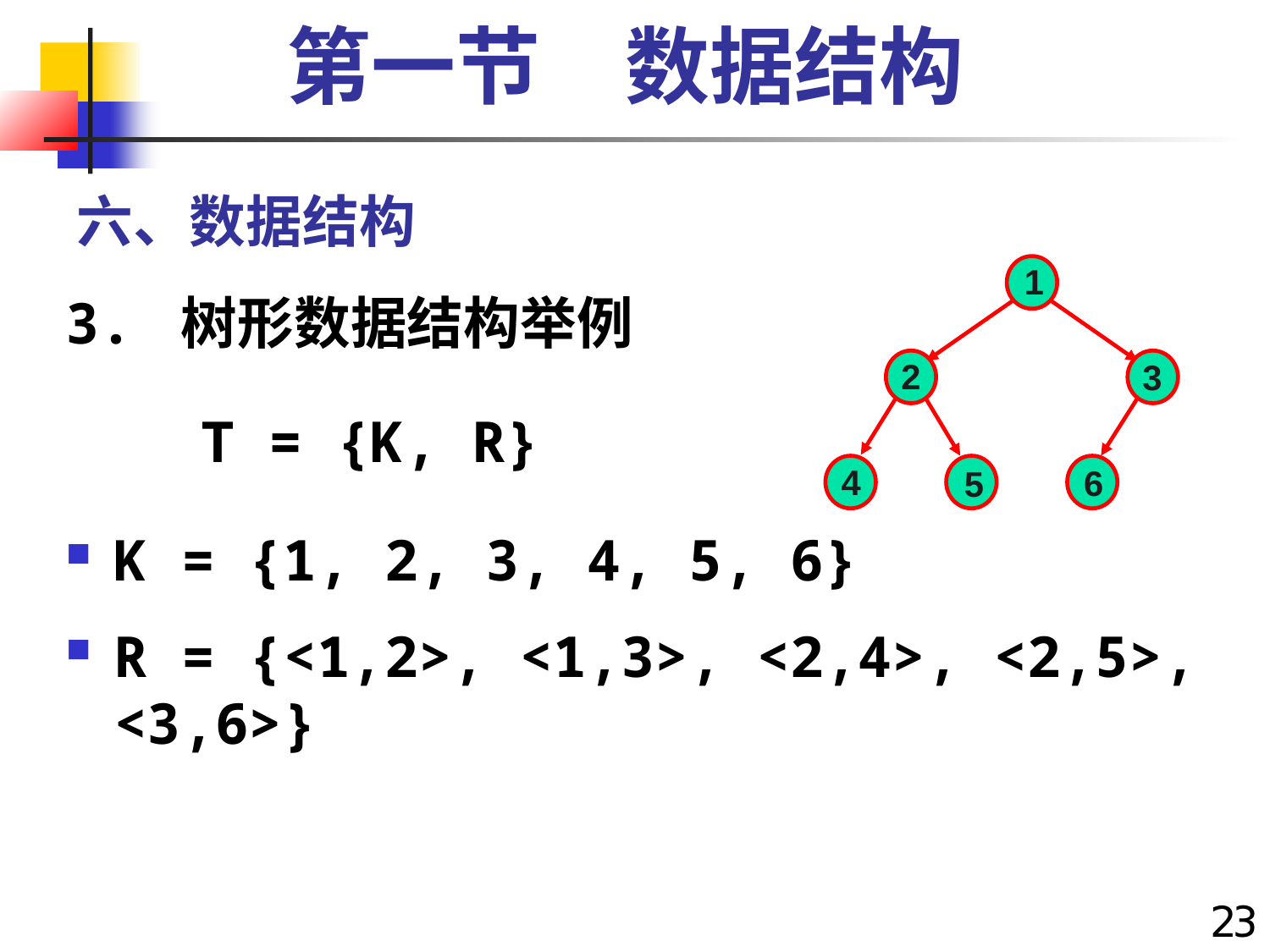

第一节　数据结构
六、数据结构

1

2
3

4
6
5
3. 树形数据结构举例
    T = {K, R}
K = {1, 2, 3, 4, 5, 6}
R = {<1,2>, <1,3>, <2,4>, <2,5>, <3,6>}
23